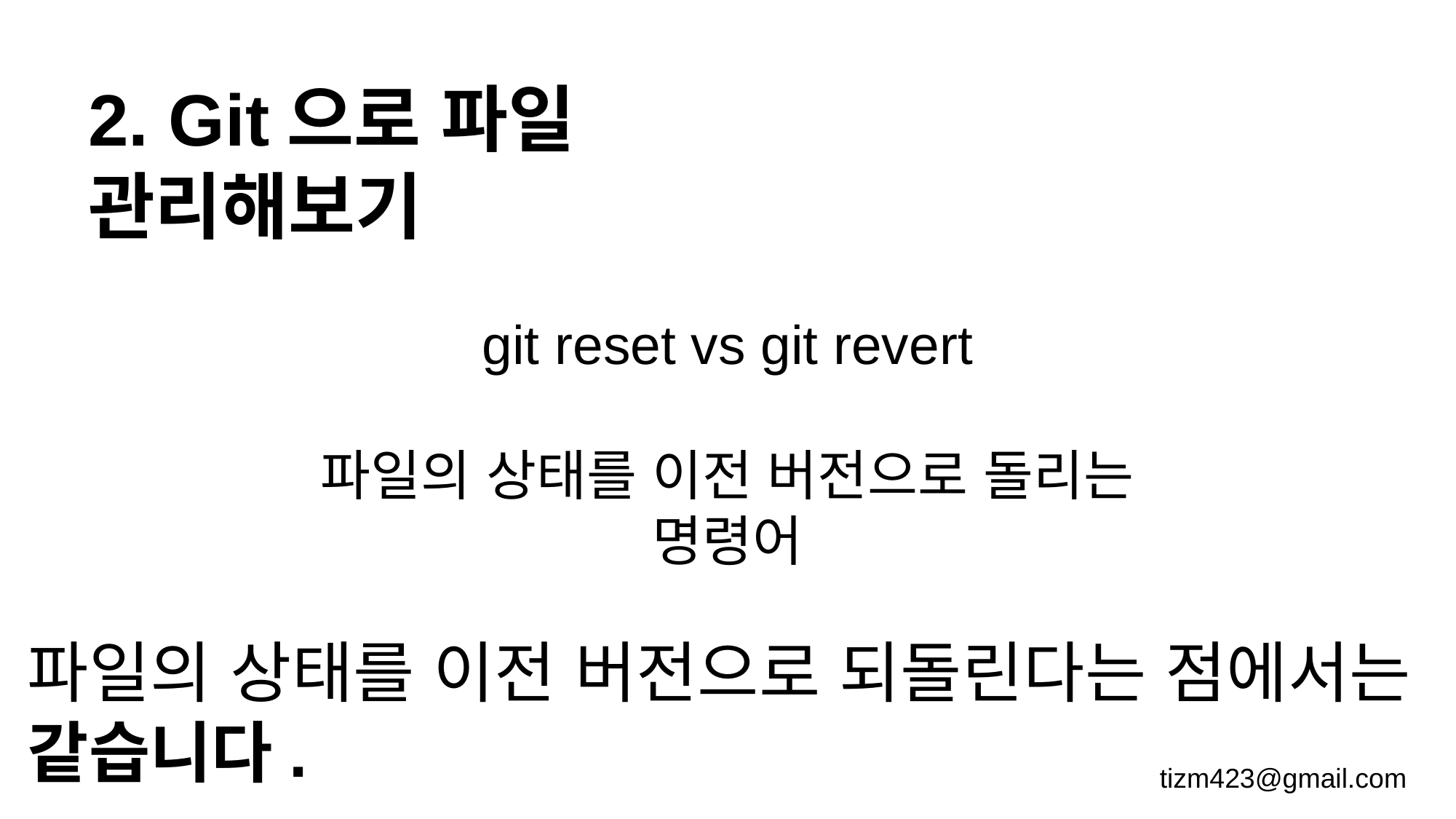

2. Git으로 파일 관리해보기
git reset vs git revert

파일의 상태를 이전 버전으로 돌리는 명령어
파일의 상태를 이전 버전으로 되돌린다는 점에서는 같습니다.
tizm423@gmail.com